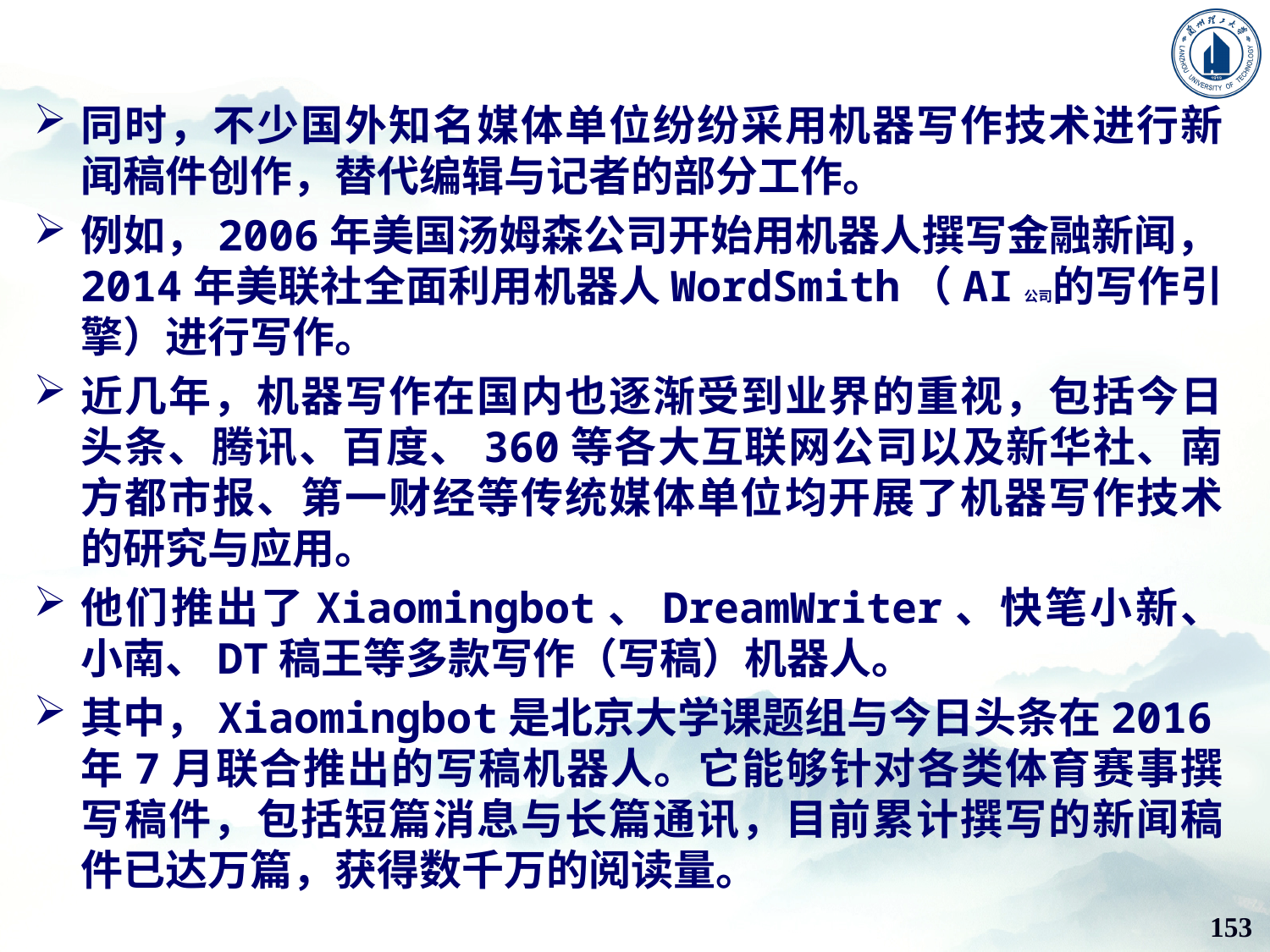

同时，不少国外知名媒体单位纷纷采用机器写作技术进行新闻稿件创作，替代编辑与记者的部分工作。
例如，2006年美国汤姆森公司开始用机器人撰写金融新闻，2014年美联社全面利用机器人WordSmith（AI公司的写作引擎）进行写作。
近几年，机器写作在国内也逐渐受到业界的重视，包括今日头条、腾讯、百度、360等各大互联网公司以及新华社、南方都市报、第一财经等传统媒体单位均开展了机器写作技术的研究与应用。
他们推出了Xiaomingbot、DreamWriter、快笔小新、小南、DT稿王等多款写作（写稿）机器人。
其中，Xiaomingbot是北京大学课题组与今日头条在2016年7月联合推出的写稿机器人。它能够针对各类体育赛事撰写稿件，包括短篇消息与长篇通讯，目前累计撰写的新闻稿件已达万篇，获得数千万的阅读量。
153